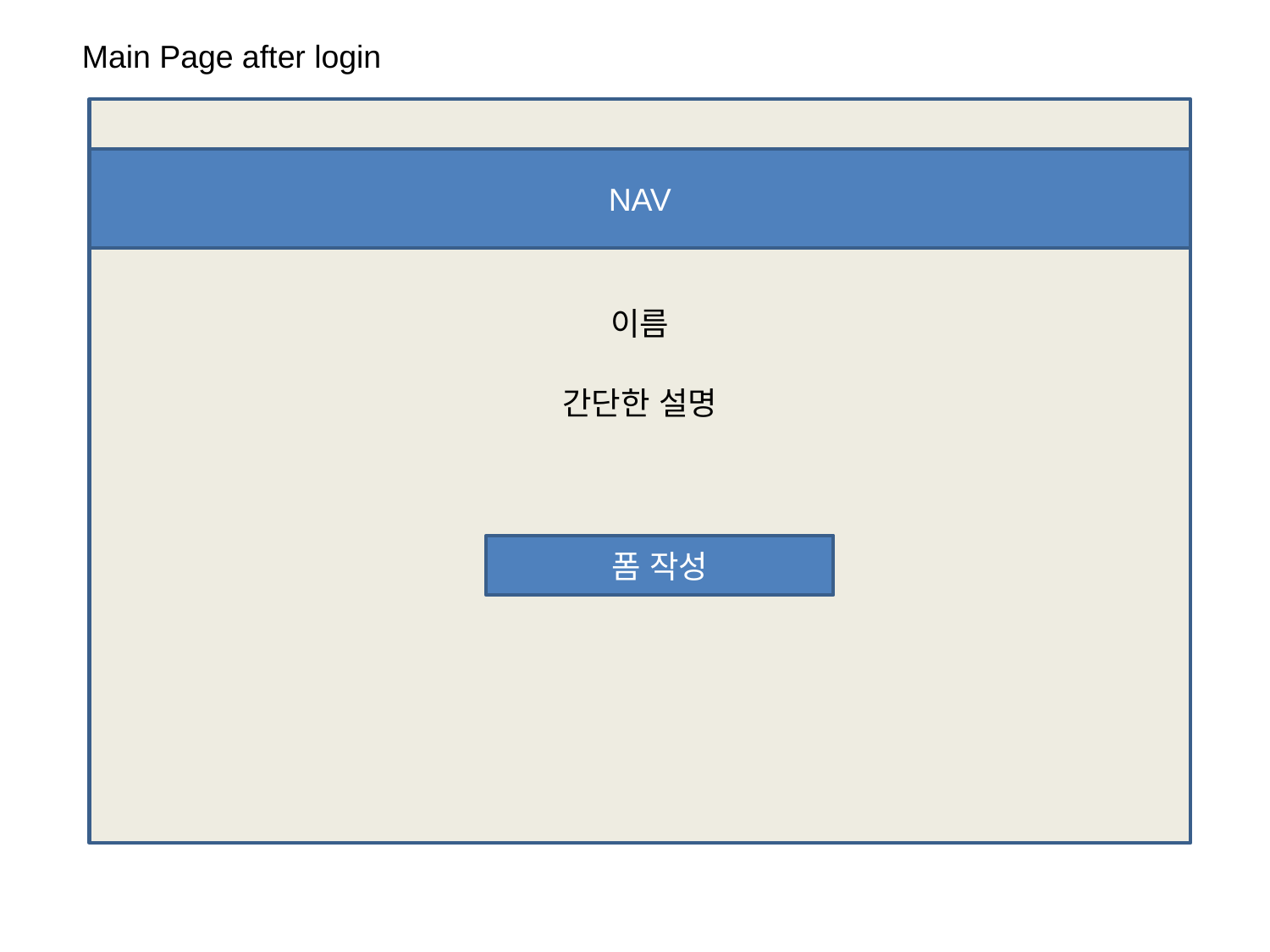

Main Page after login

NAV
이름
간단한 설명

폼 작성